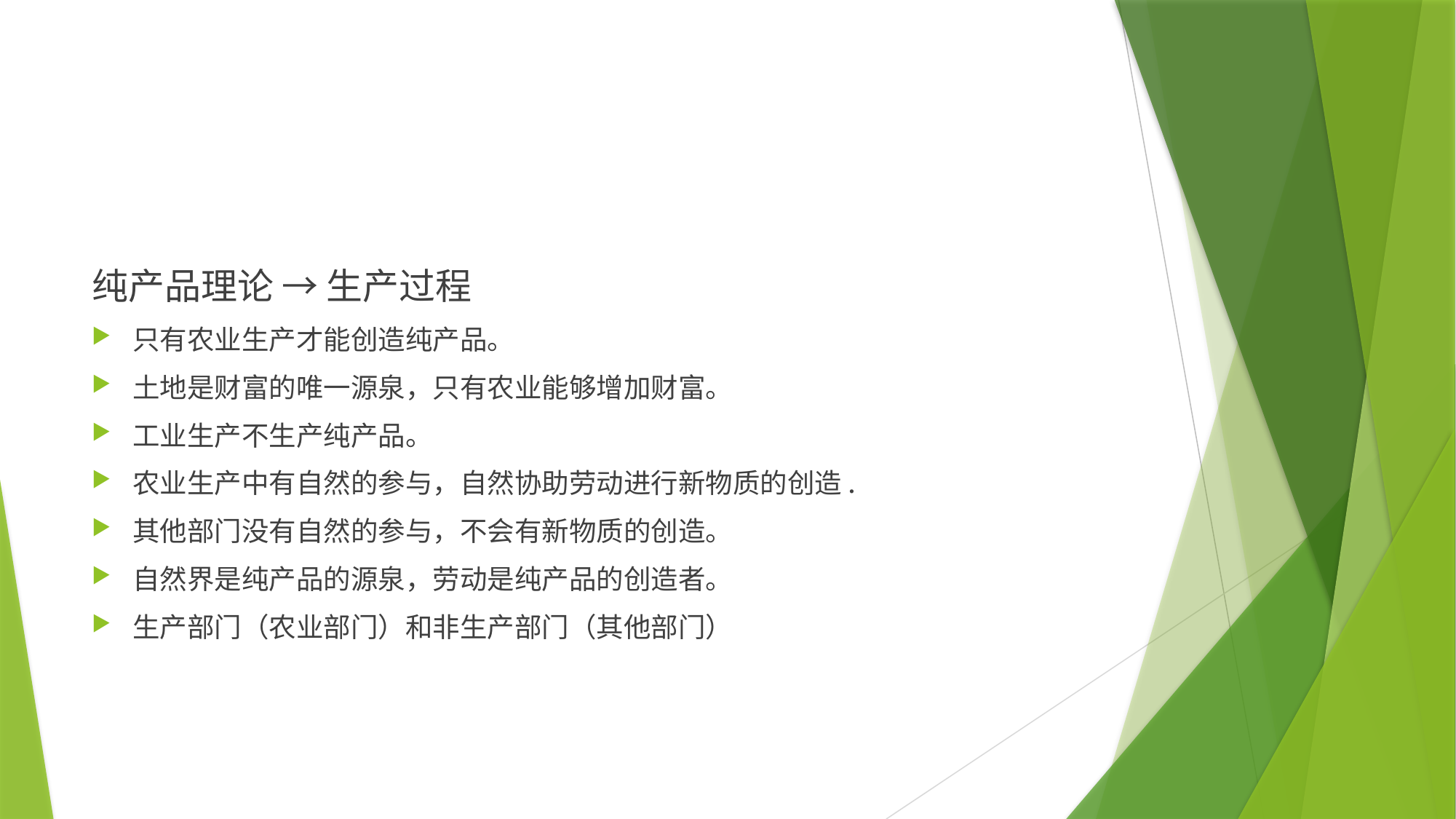

纯产品理论 → 生产过程
只有农业生产才能创造纯产品。
土地是财富的唯一源泉，只有农业能够增加财富。
工业生产不生产纯产品。
农业生产中有自然的参与，自然协助劳动进行新物质的创造.
其他部门没有自然的参与，不会有新物质的创造。
自然界是纯产品的源泉，劳动是纯产品的创造者。
生产部门（农业部门）和非生产部门（其他部门）